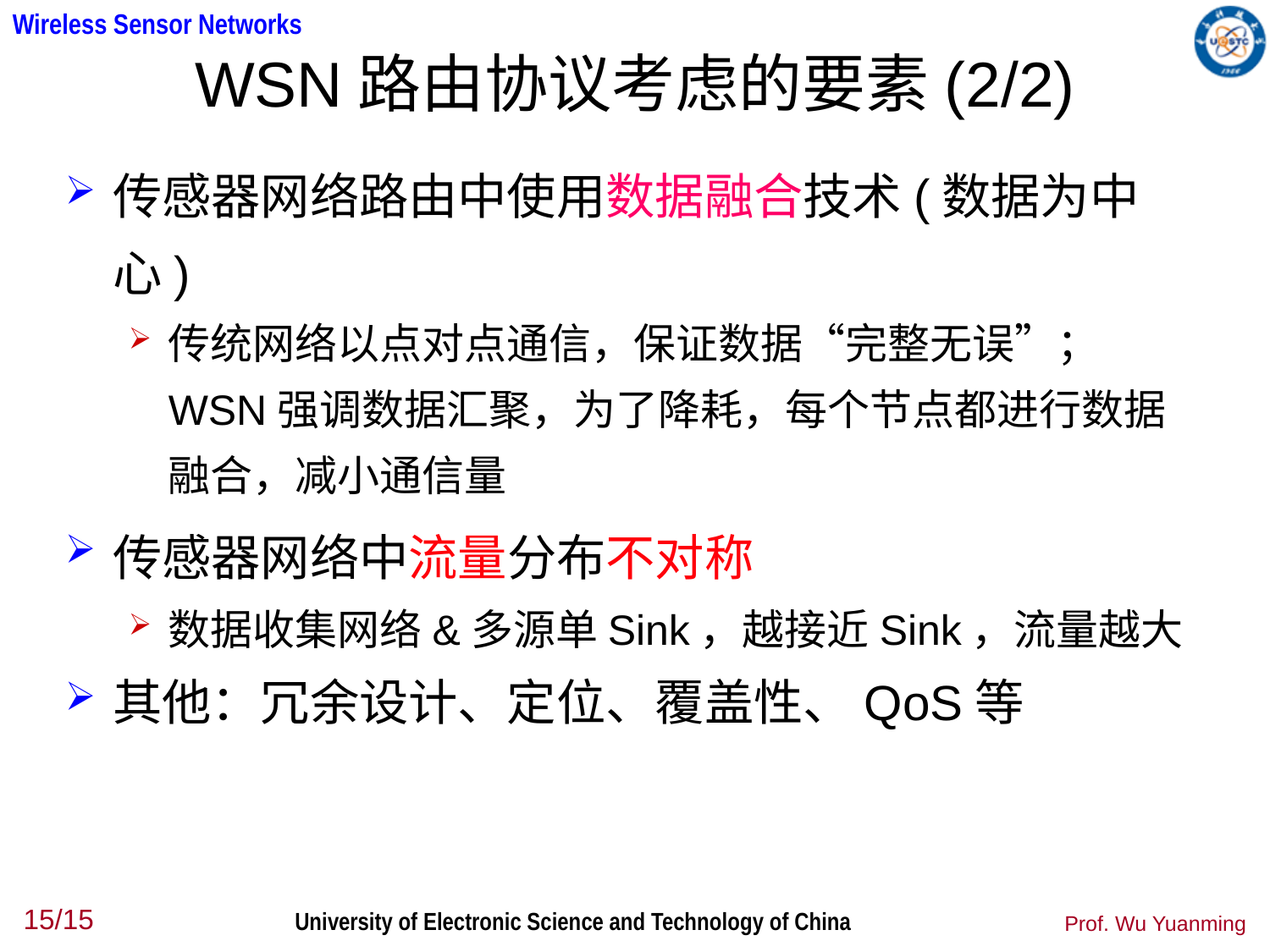

# WSN路由协议考虑的要素(2/2)
传感器网络路由中使用数据融合技术(数据为中心)
传统网络以点对点通信，保证数据“完整无误”；WSN强调数据汇聚，为了降耗，每个节点都进行数据融合，减小通信量
传感器网络中流量分布不对称
数据收集网络&多源单Sink，越接近Sink，流量越大
其他：冗余设计、定位、覆盖性、QoS等
15/15
Prof. Wu Yuanming